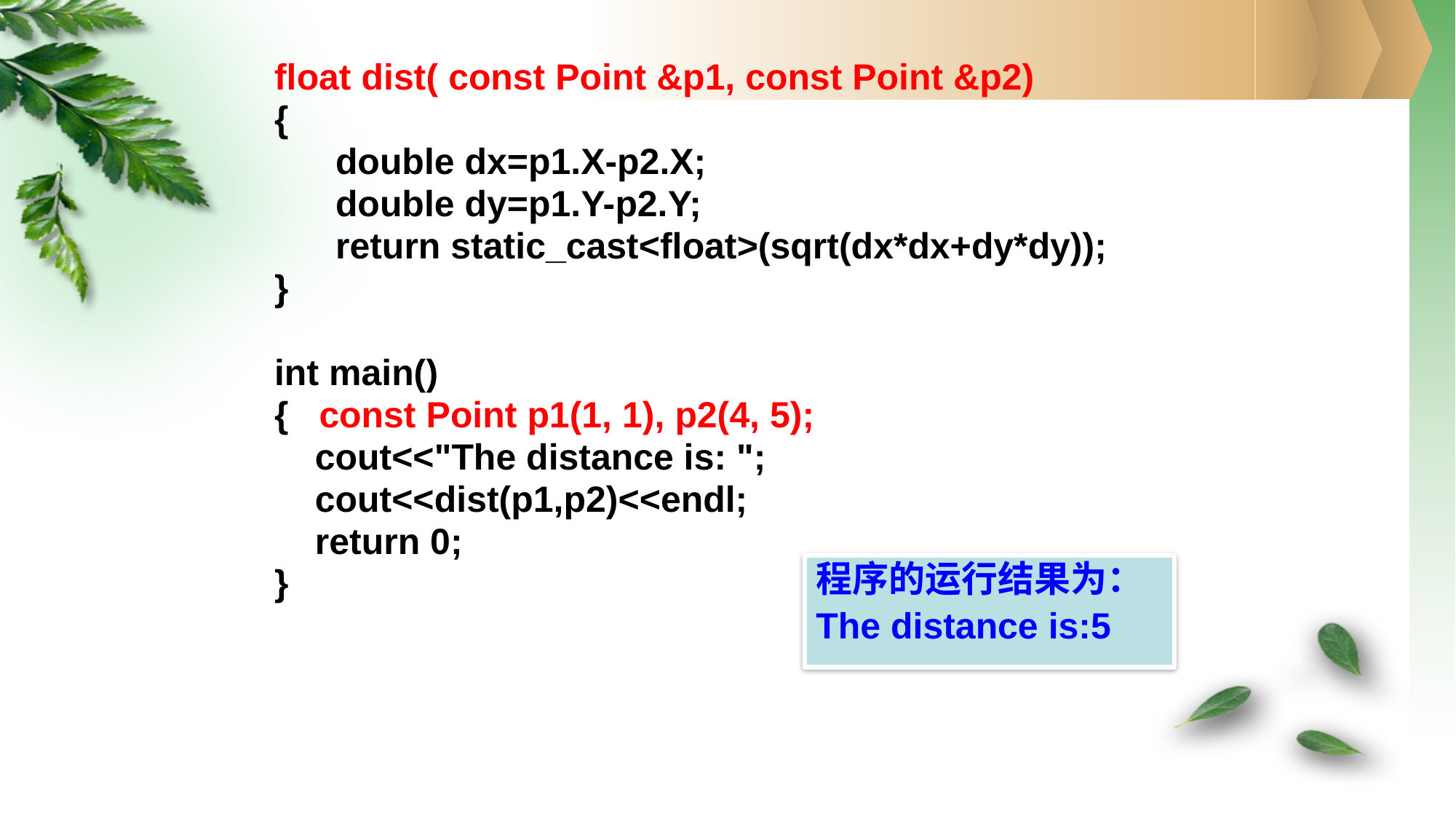

float dist( const Point &p1, const Point &p2)
{
      double dx=p1.X-p2.X;
      double dy=p1.Y-p2.Y;
      return static_cast<float>(sqrt(dx*dx+dy*dy));
}

int main()
{   const Point p1(1, 1), p2(4, 5);
    cout<<"The distance is: ";
    cout<<dist(p1,p2)<<endl;
    return 0;
}
程序的运行结果为：
The distance is:5